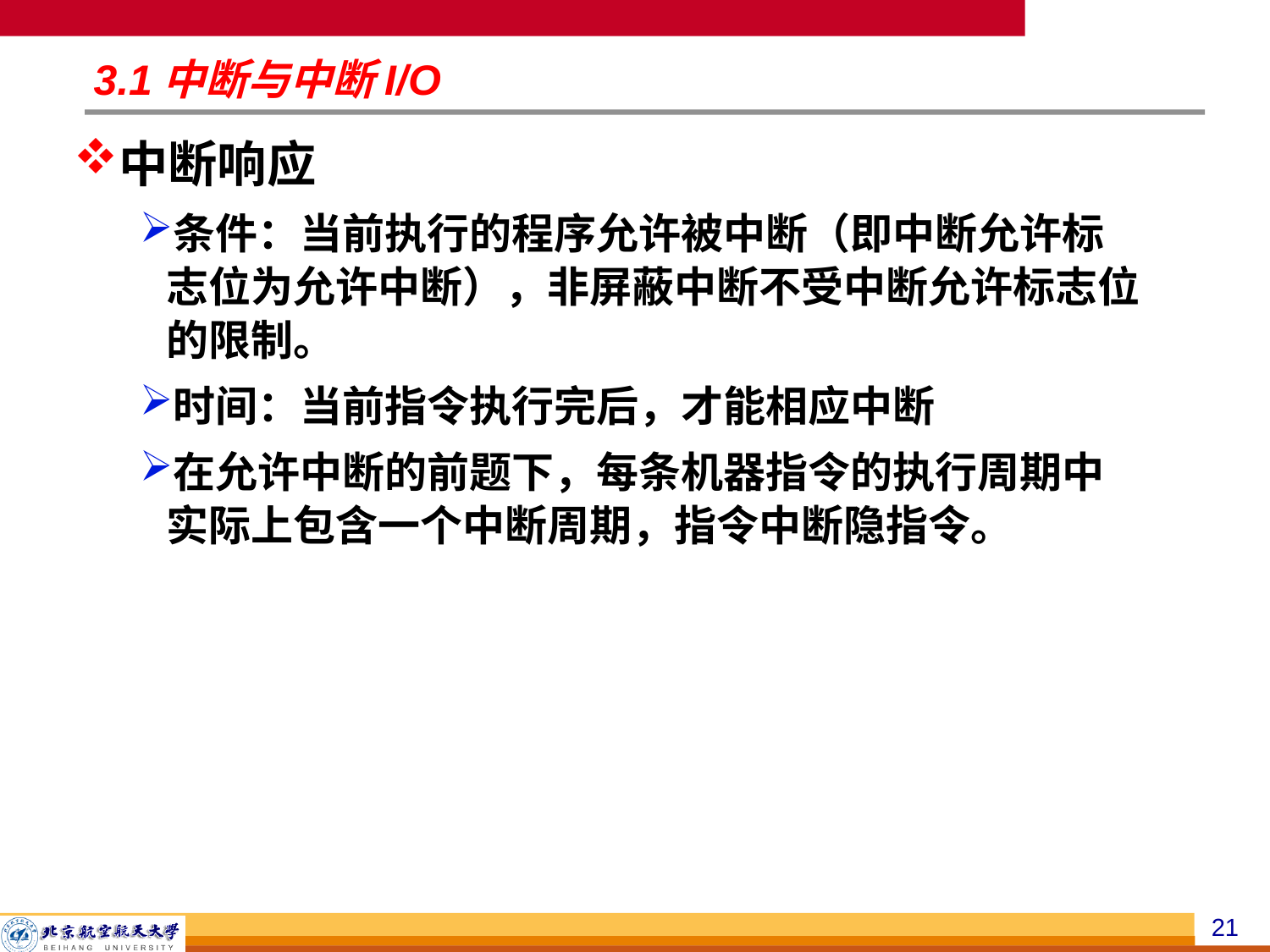

# 3.1中断与中断I/O
中断响应
条件：当前执行的程序允许被中断（即中断允许标志位为允许中断），非屏蔽中断不受中断允许标志位的限制。
时间：当前指令执行完后，才能相应中断
在允许中断的前题下，每条机器指令的执行周期中实际上包含一个中断周期，指令中断隐指令。